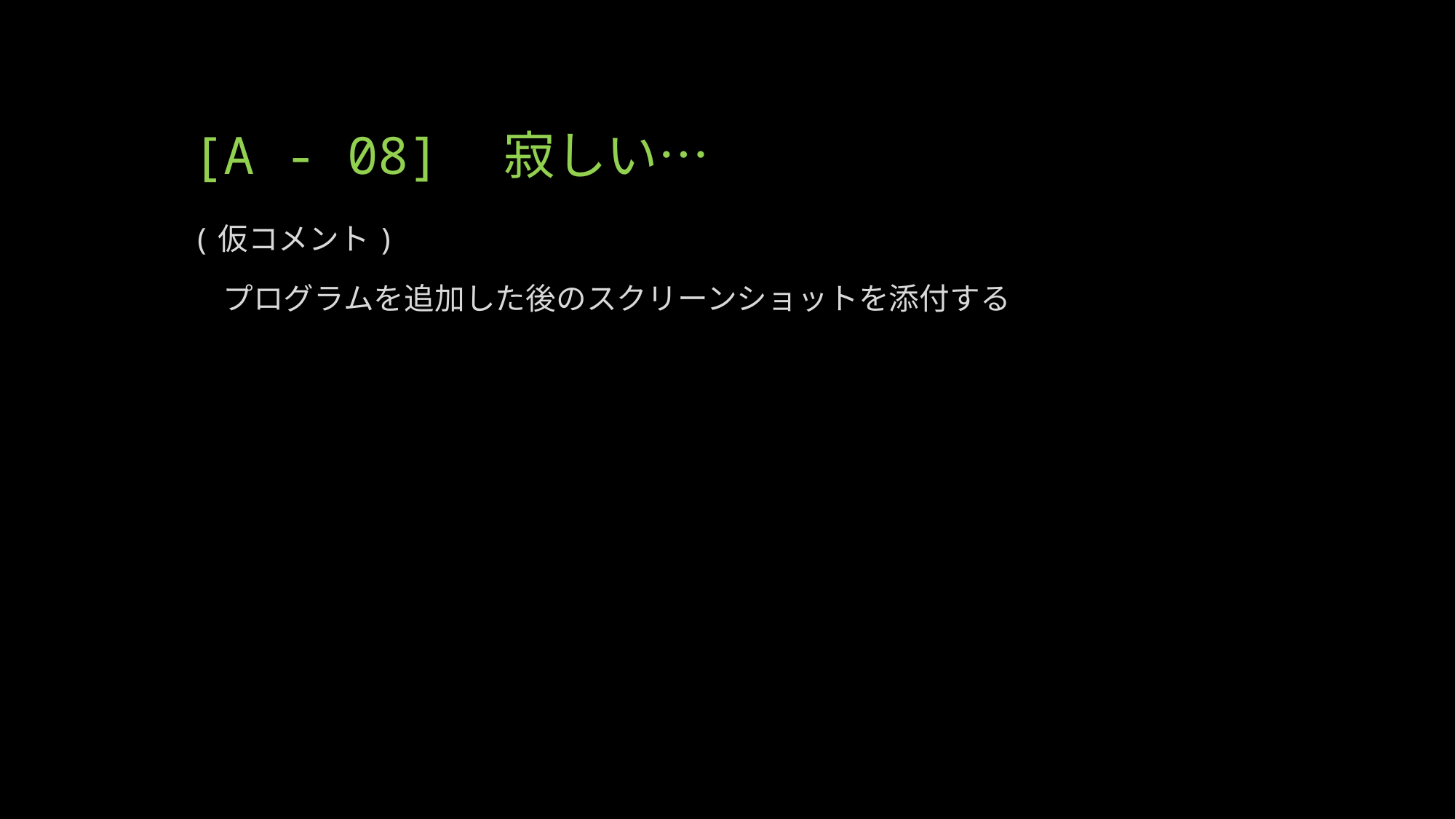

# [A - 08]　寂しい…
(仮コメント)
　プログラムを追加した後のスクリーンショットを添付する